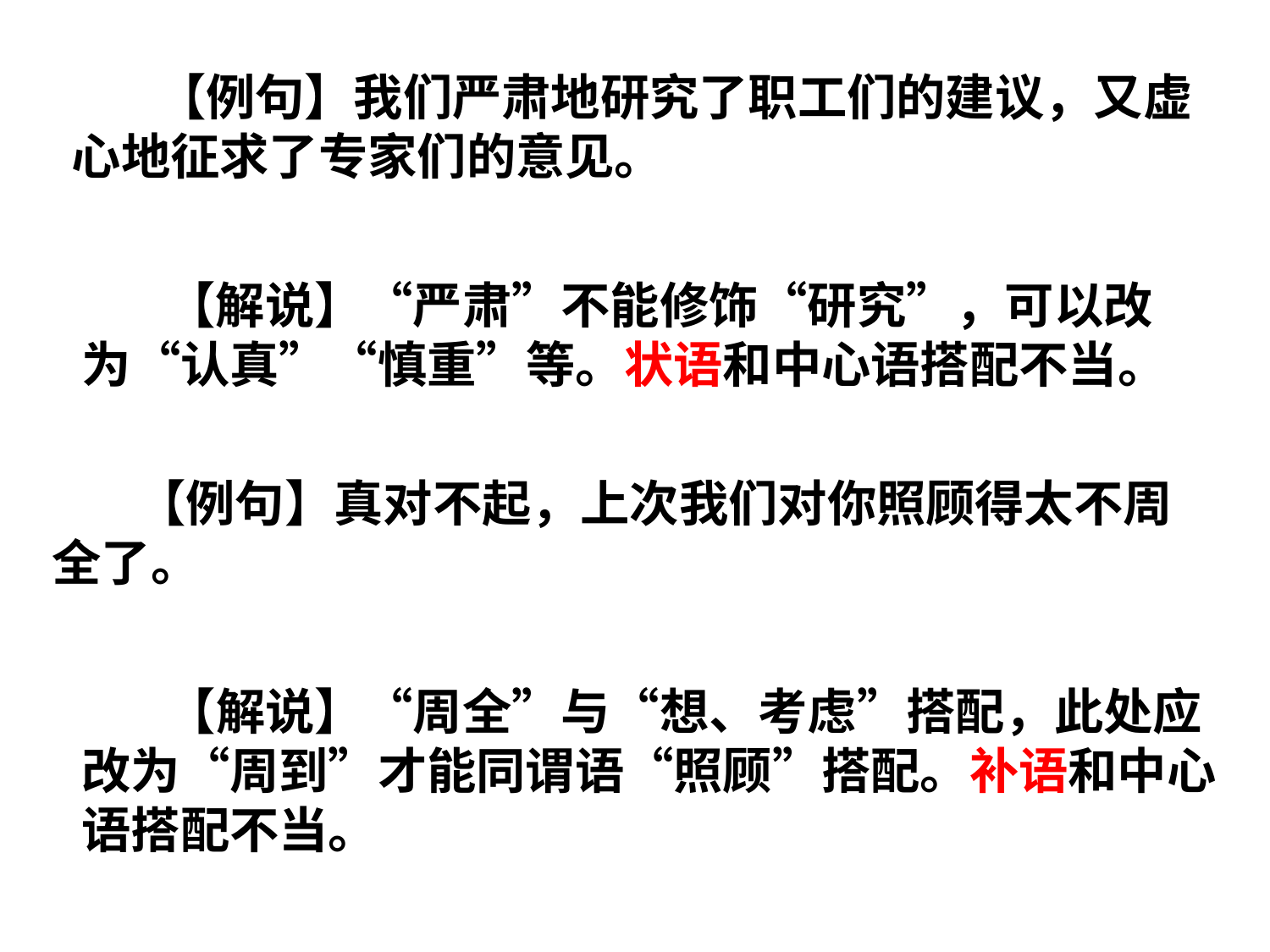

【例句】我们严肃地研究了职工们的建议，又虚心地征求了专家们的意见。
【解说】“严肃”不能修饰“研究”，可以改为“认真”“慎重”等。状语和中心语搭配不当。
【例句】真对不起，上次我们对你照顾得太不周全了。
【解说】“周全”与“想、考虑”搭配，此处应改为“周到”才能同谓语“照顾”搭配。补语和中心语搭配不当。